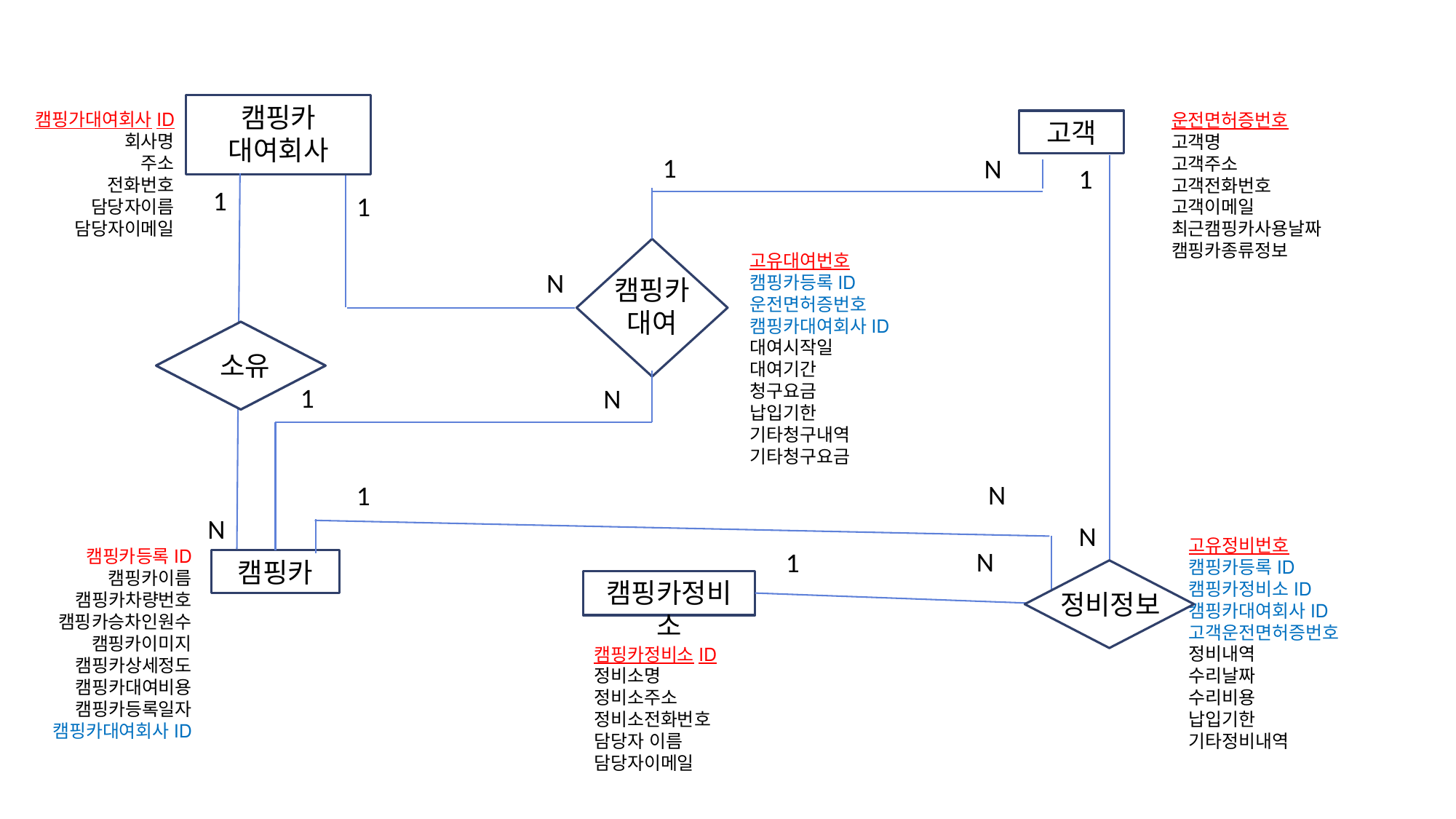

캠핑카
대여회사

캠핑가대여회사ID
회사명
주소
전화번호
담당자이름
담당자이메일
운전면허증번호
고객명
고객주소
고객전화번호
고객이메일
최근캠핑카사용날짜
캠핑카종류정보
고객

1
N
1

1
1

캠핑카대여

고유대여번호
캠핑카등록ID
운전면허증번호
캠핑카대여회사ID
대여시작일
대여기간
청구요금
납입기한
기타청구내역
기타청구요금
N
소ㄹㄹ유ㄹㄹㄹㄹ

소유
1
N
N
1
N
N
고유정비번호
캠핑카등록ID
캠핑카정비소ID
캠핑카대여회사ID
고객운전면허증번호
정비내역
수리날짜
수리비용
납입기한
기타정비내역
N
캠핑카등록ID
캠핑카이름
캠핑카차량번호
캠핑카승차인원수
캠핑카이미지
캠핑카상세정도
캠핑카대여비용
캠핑카등록일자
캠핑카대여회사ID
1
캠핑카

정비정보
캠핑카정비소

캠핑카정비소ID
정비소명
정비소주소
정비소전화번호
담당자 이름
담당자이메일